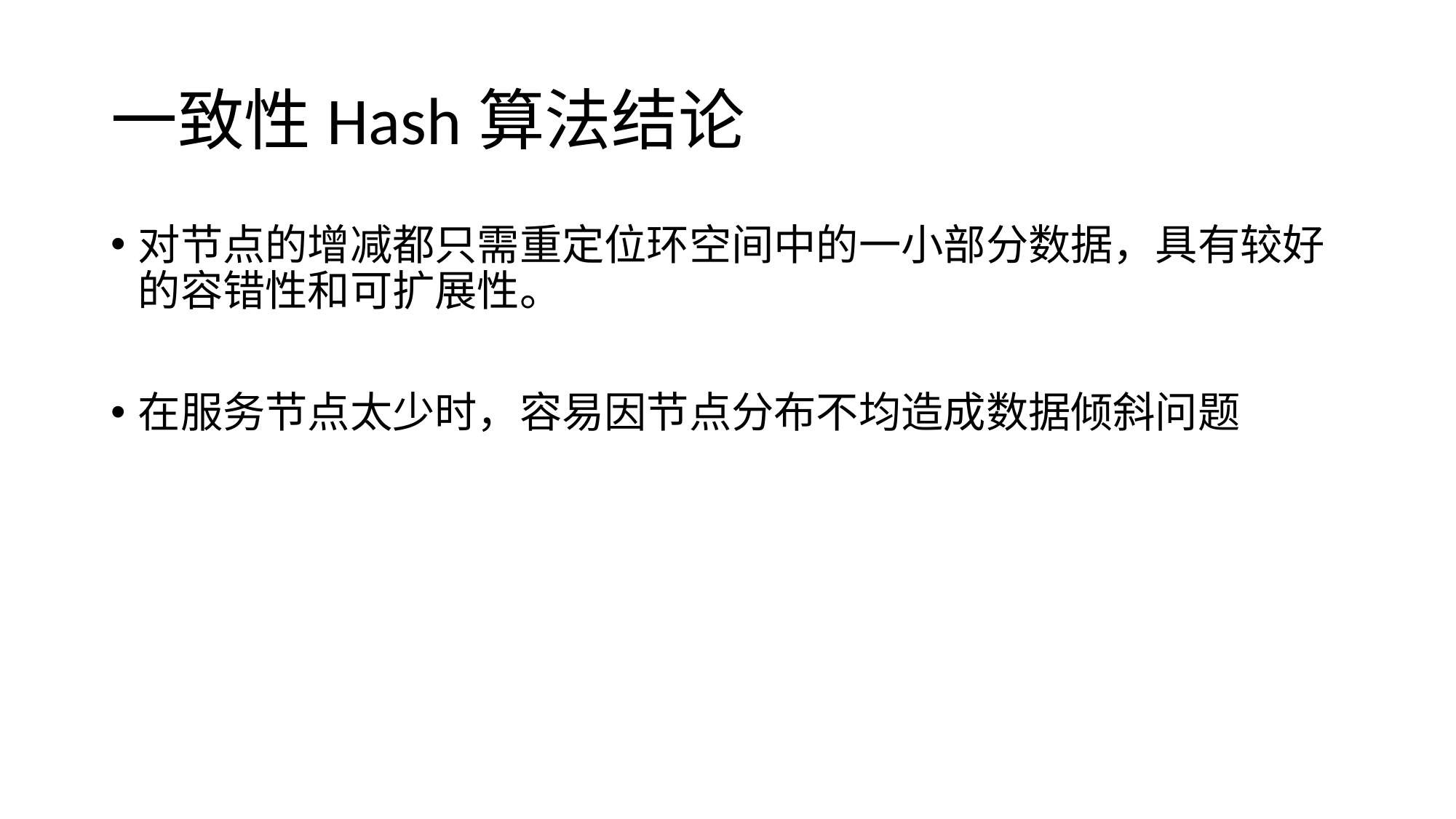

# 一致性Hash算法结论
对节点的增减都只需重定位环空间中的一小部分数据，具有较好的容错性和可扩展性。

在服务节点太少时，容易因节点分布不均造成数据倾斜问题